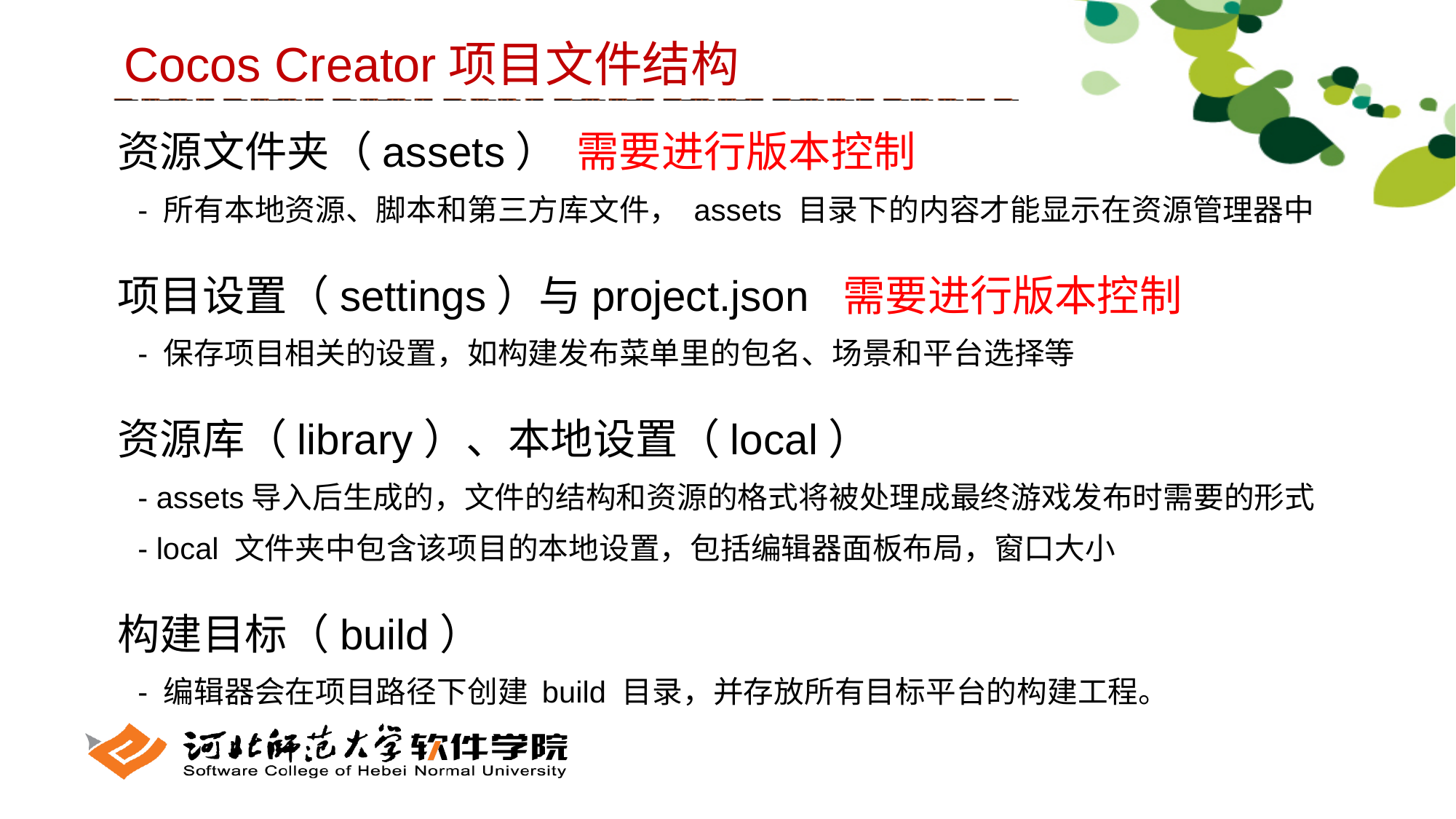

Cocos Creator项目文件结构
资源文件夹（assets）  需要进行版本控制
- 所有本地资源、脚本和第三方库文件， assets 目录下的内容才能显示在资源管理器中
项目设置（settings）与project.json  需要进行版本控制
- 保存项目相关的设置，如构建发布菜单里的包名、场景和平台选择等
资源库（library）、本地设置（local）
- assets导入后生成的，文件的结构和资源的格式将被处理成最终游戏发布时需要的形式
- local 文件夹中包含该项目的本地设置，包括编辑器面板布局，窗口大小
构建目标（build）
- 编辑器会在项目路径下创建 build 目录，并存放所有目标平台的构建工程。